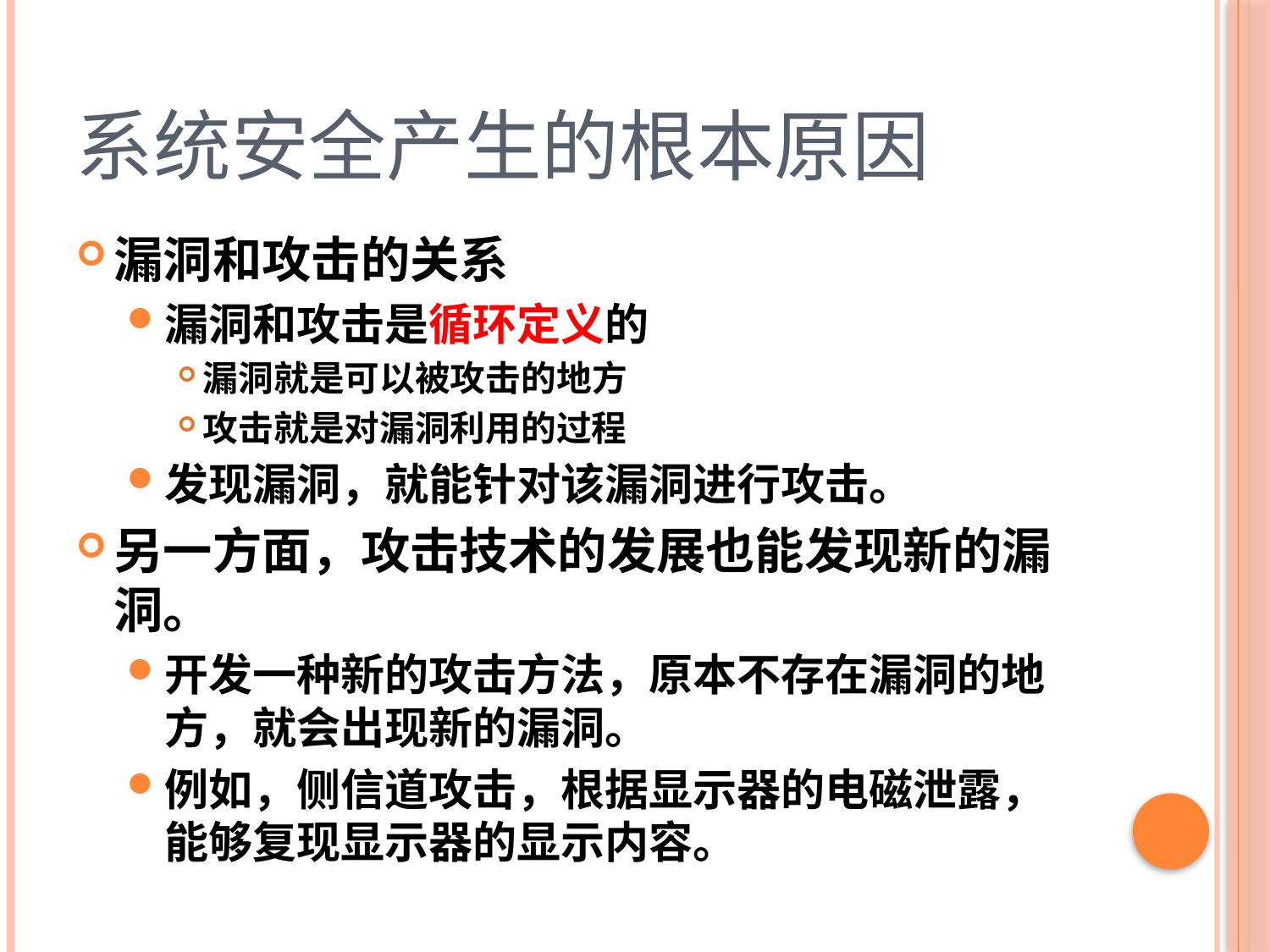

# 系统安全产生的根本原因
漏洞和攻击的关系
漏洞和攻击是循环定义的
漏洞就是可以被攻击的地方
攻击就是对漏洞利用的过程
发现漏洞，就能针对该漏洞进行攻击。
另一方面，攻击技术的发展也能发现新的漏洞。
开发一种新的攻击方法，原本不存在漏洞的地方，就会出现新的漏洞。
例如，侧信道攻击，根据显示器的电磁泄露，能够复现显示器的显示内容。